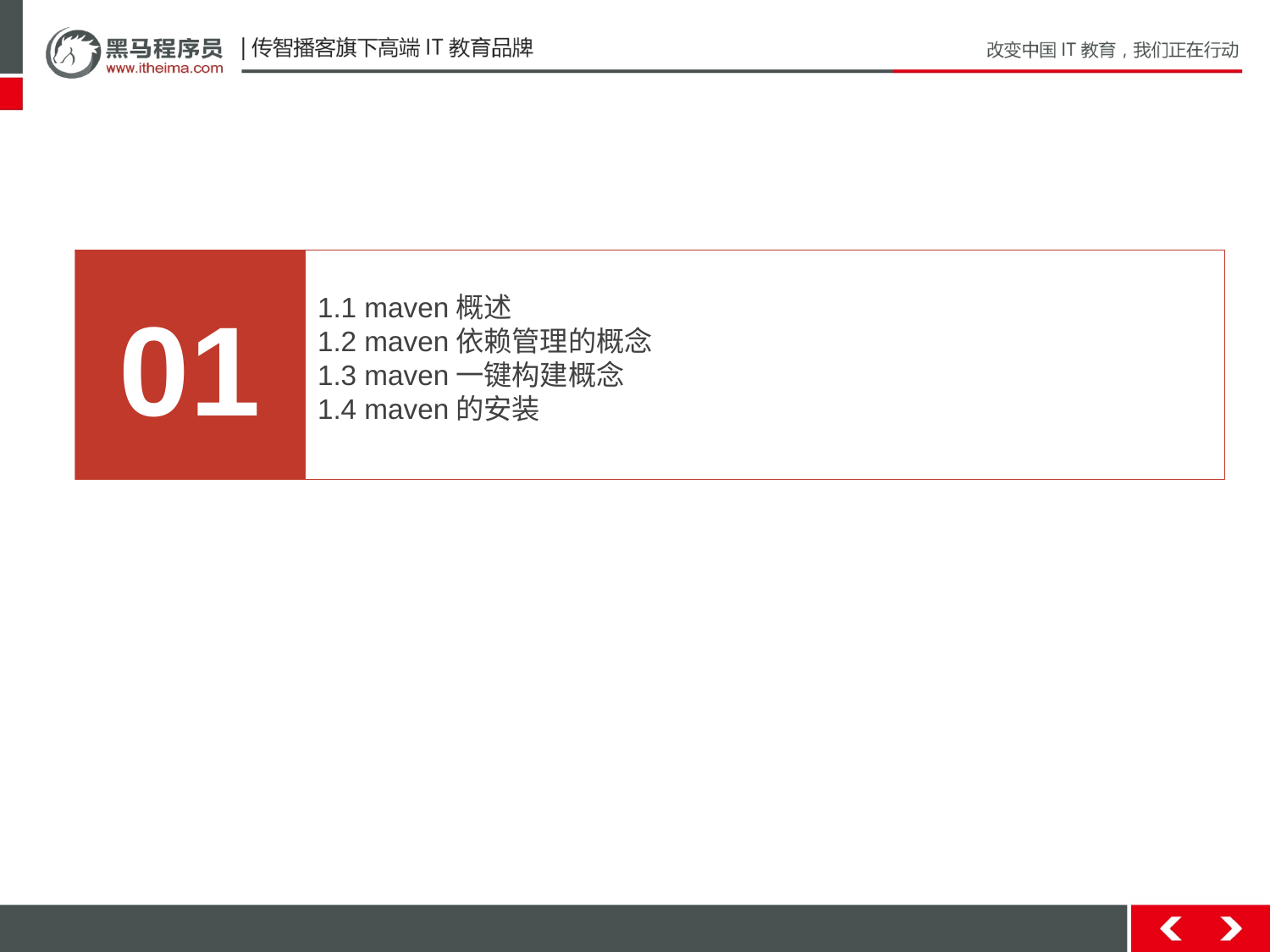

01

1.1 maven概述
1.2 maven依赖管理的概念
1.3 maven一键构建概念
1.4 maven的安装